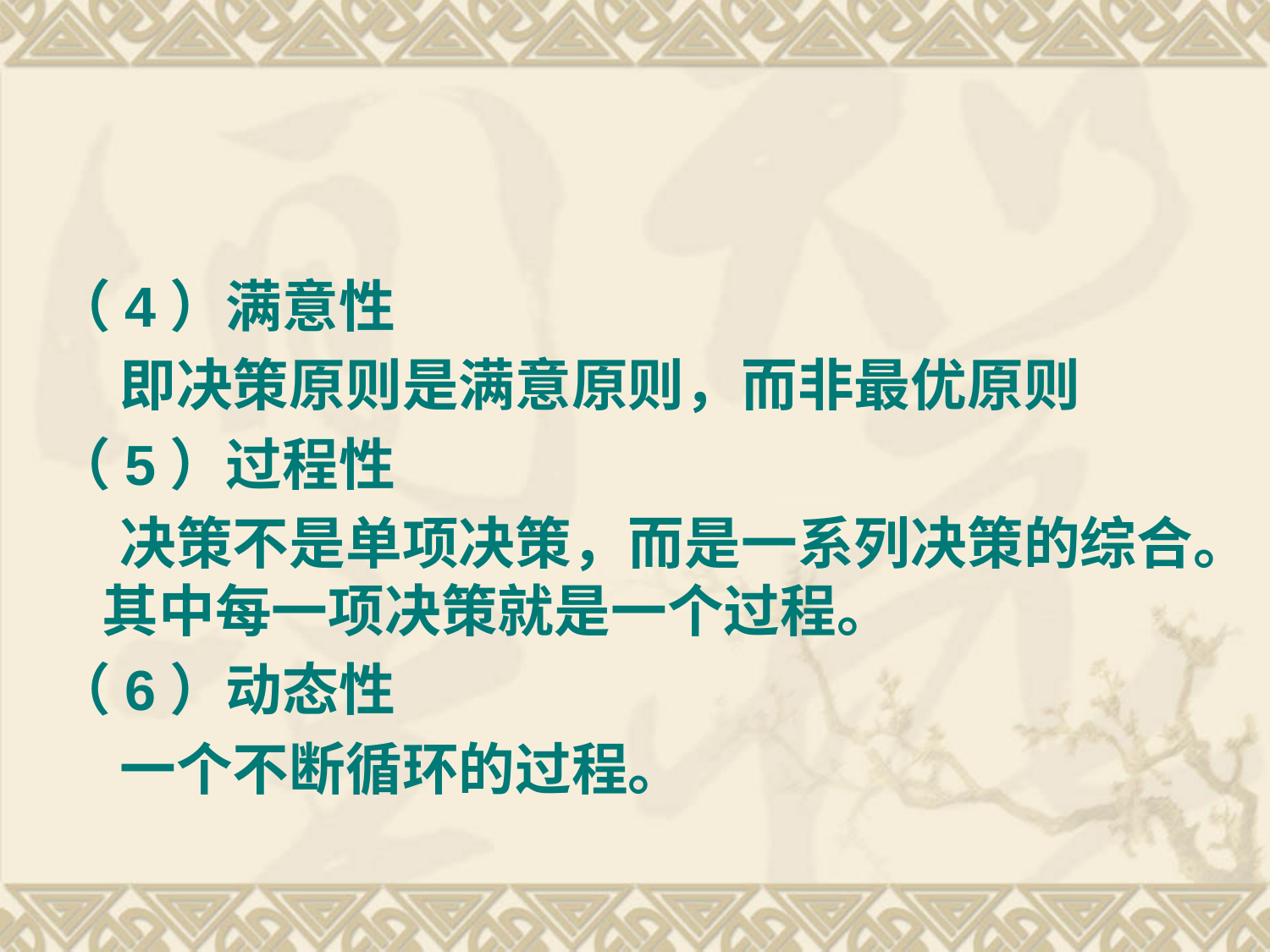

#
（4）满意性
    即决策原则是满意原则，而非最优原则
（5）过程性
    决策不是单项决策，而是一系列决策的综合。其中每一项决策就是一个过程。
（6）动态性
    一个不断循环的过程。